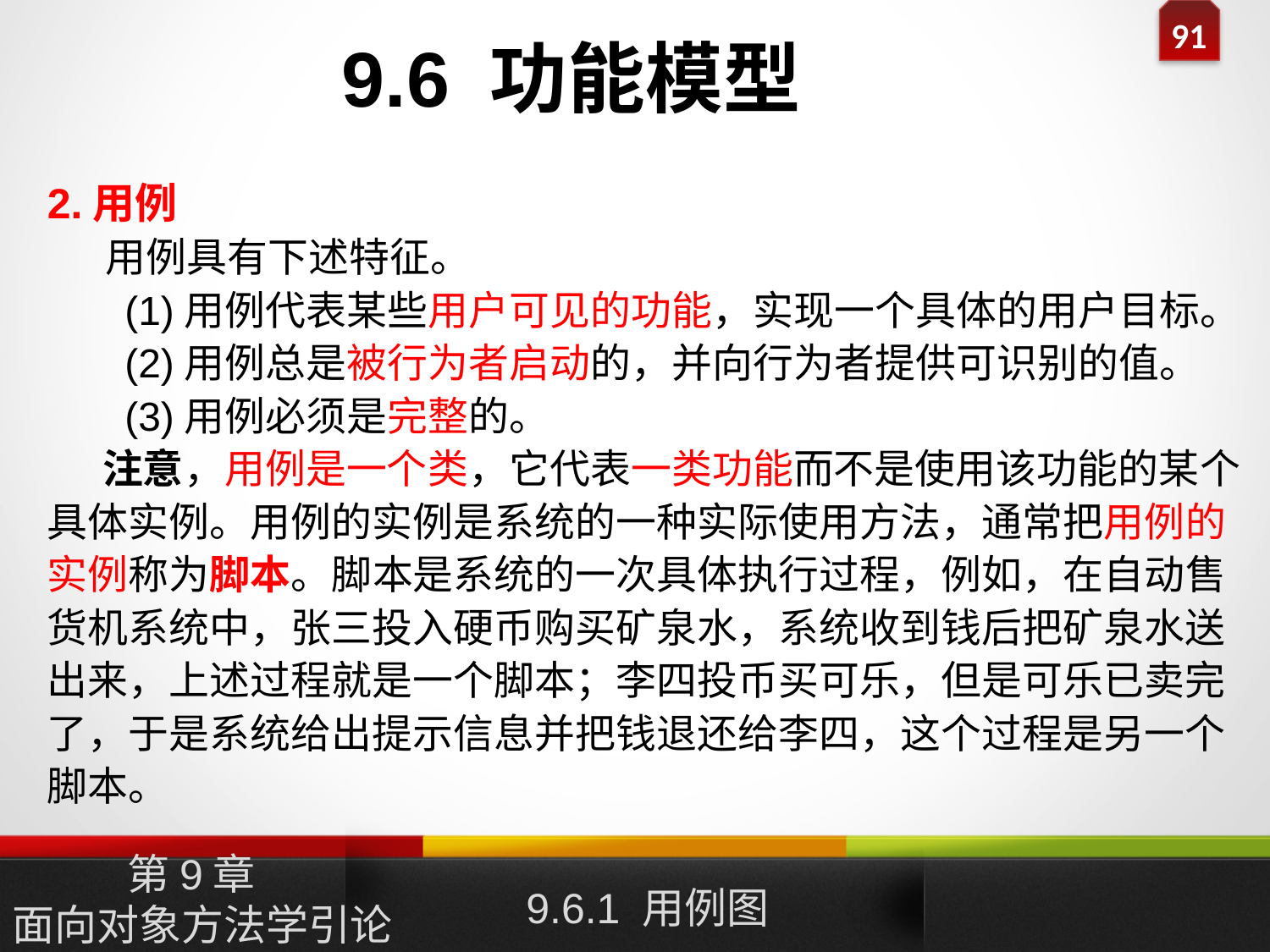

9.6 功能模型
2.用例
     用例具有下述特征。
(1)用例代表某些用户可见的功能，实现一个具体的用户目标。
(2)用例总是被行为者启动的，并向行为者提供可识别的值。
(3)用例必须是完整的。
     注意，用例是一个类，它代表一类功能而不是使用该功能的某个具体实例。用例的实例是系统的一种实际使用方法，通常把用例的实例称为脚本。脚本是系统的一次具体执行过程，例如，在自动售货机系统中，张三投入硬币购买矿泉水，系统收到钱后把矿泉水送出来，上述过程就是一个脚本；李四投币买可乐，但是可乐已卖完了，于是系统给出提示信息并把钱退还给李四，这个过程是另一个脚本。
9.6.1 用例图